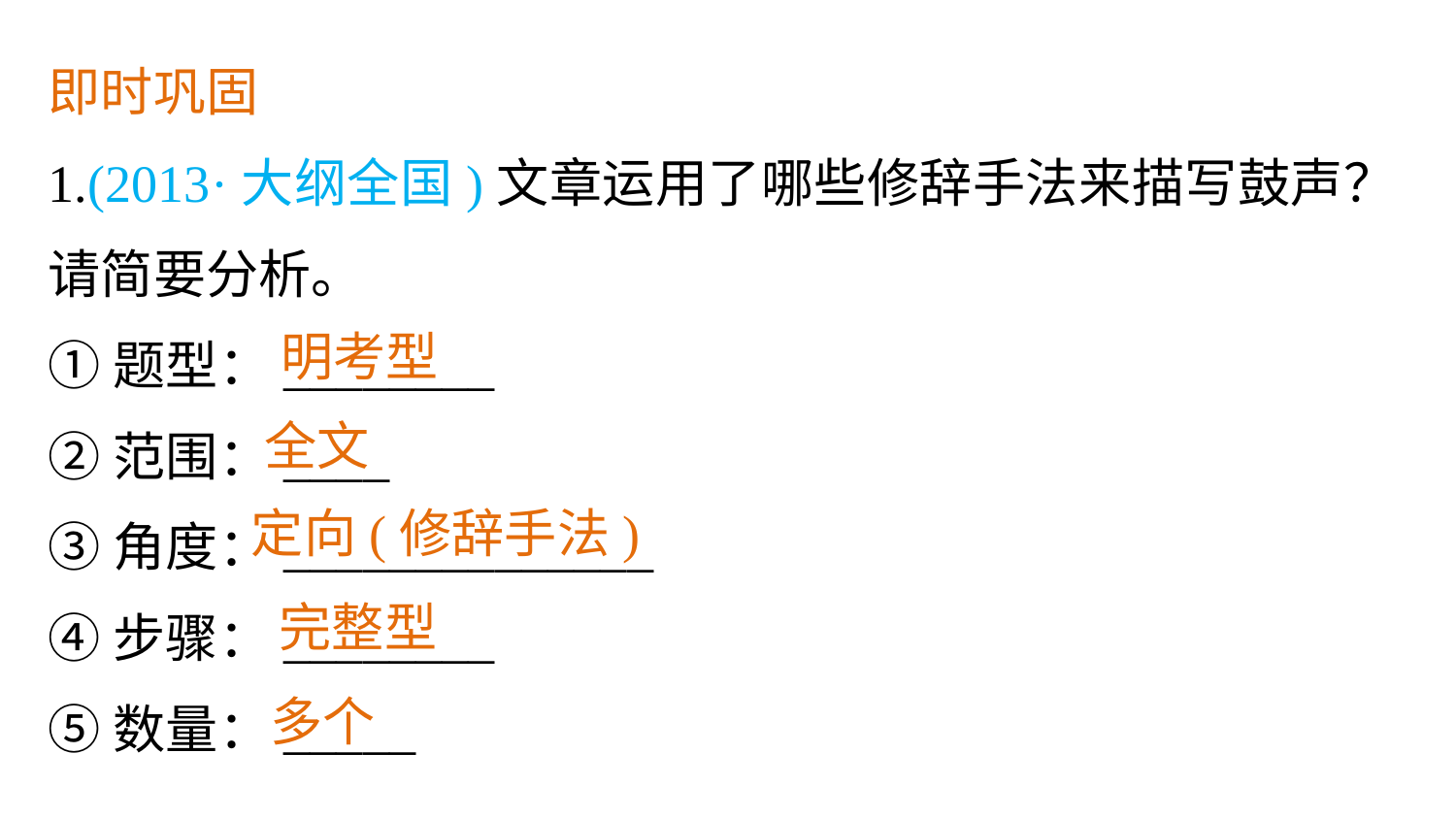

即时巩固
1.(2013·大纲全国)文章运用了哪些修辞手法来描写鼓声？请简要分析。
①题型：________
②范围：____
③角度：______________
④步骤：________
⑤数量：_____
明考型
全文
定向(修辞手法)
完整型
多个